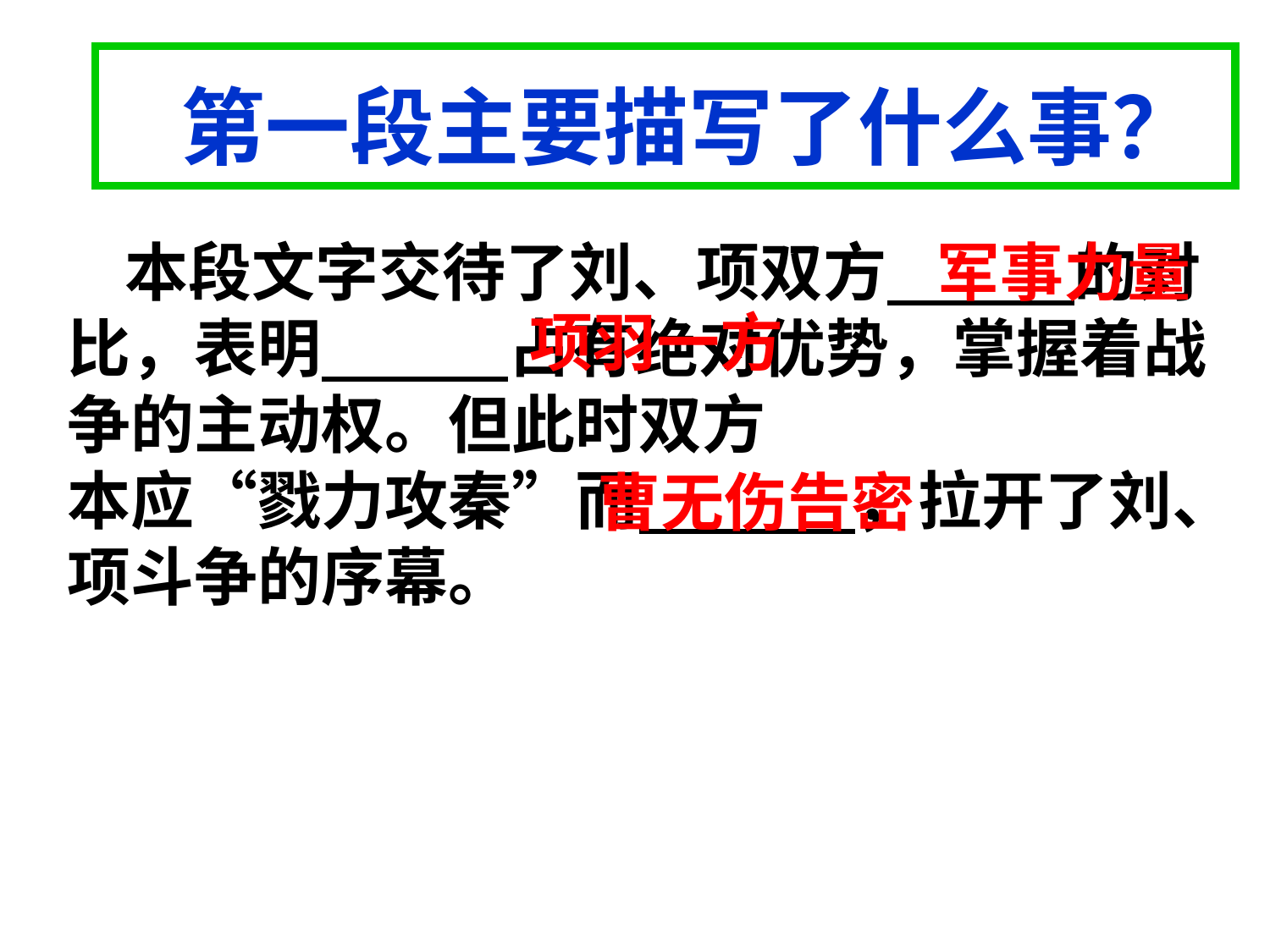

第一段主要描写了什么事？
     本段文字交待了刘、项双方             的对比，表明             占有绝对优势，掌握着战争的主动权。但此时双方
本应“戮力攻秦”而               ，拉开了刘、项斗争的序幕。
  军事力量
   项羽一方
曹无伤告密